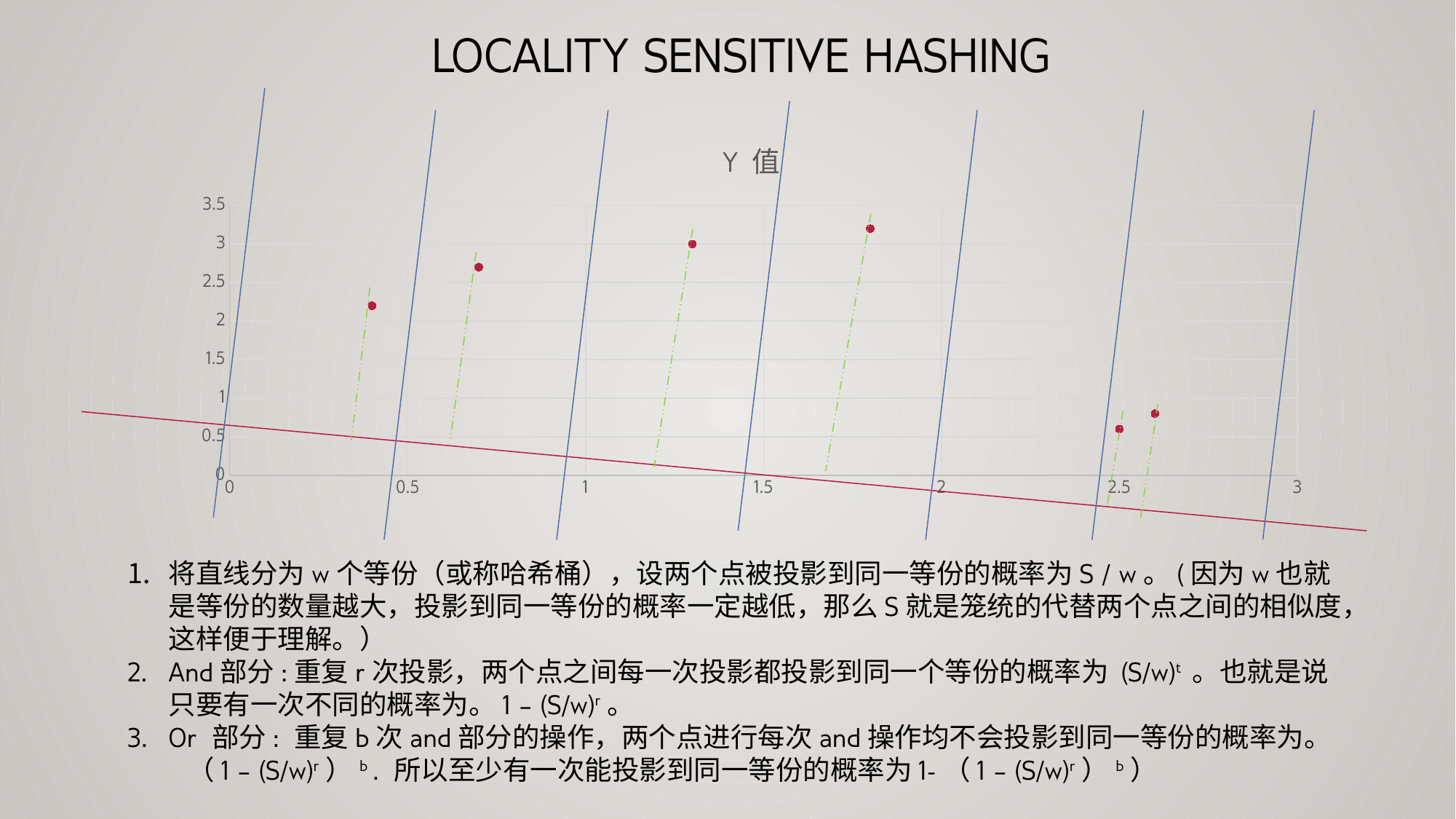

# Locality Sensitive Hashing

### Chart:

| Category | Y 值 |
|---|---|
将直线分为w个等份（或称哈希桶），设两个点被投影到同一等份的概率为S / w。(因为w也就是等份的数量越大，投影到同一等份的概率一定越低，那么S就是笼统的代替两个点之间的相似度，这样便于理解。）
And部分:重复r次投影，两个点之间每一次投影都投影到同一个等份的概率为 (S/w)t 。也就是说只要有一次不同的概率为。1 – (S/w)r。
Or 部分: 重复b次and部分的操作，两个点进行每次and操作均不会投影到同一等份的概率为。      （1 – (S/w)r）b . 所以至少有一次能投影到同一等份的概率为1-（1 – (S/w)r）b）